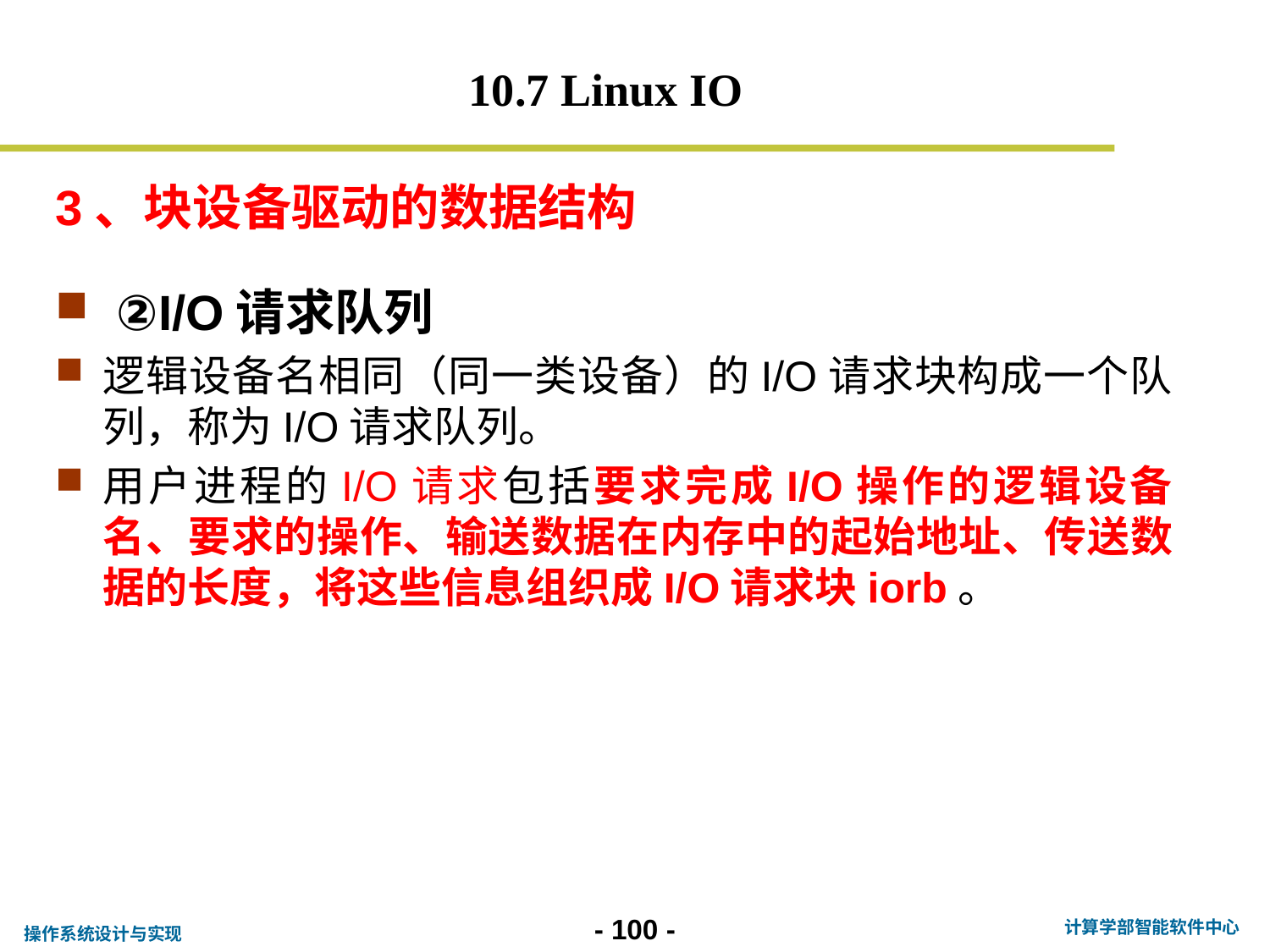

10.7 Linux IO
# 3、块设备驱动的数据结构
 ②I/O请求队列
逻辑设备名相同（同一类设备）的I/O请求块构成一个队列，称为I/O请求队列。
用户进程的I/O请求包括要求完成I/O操作的逻辑设备名、要求的操作、输送数据在内存中的起始地址、传送数据的长度，将这些信息组织成I/O请求块iorb。